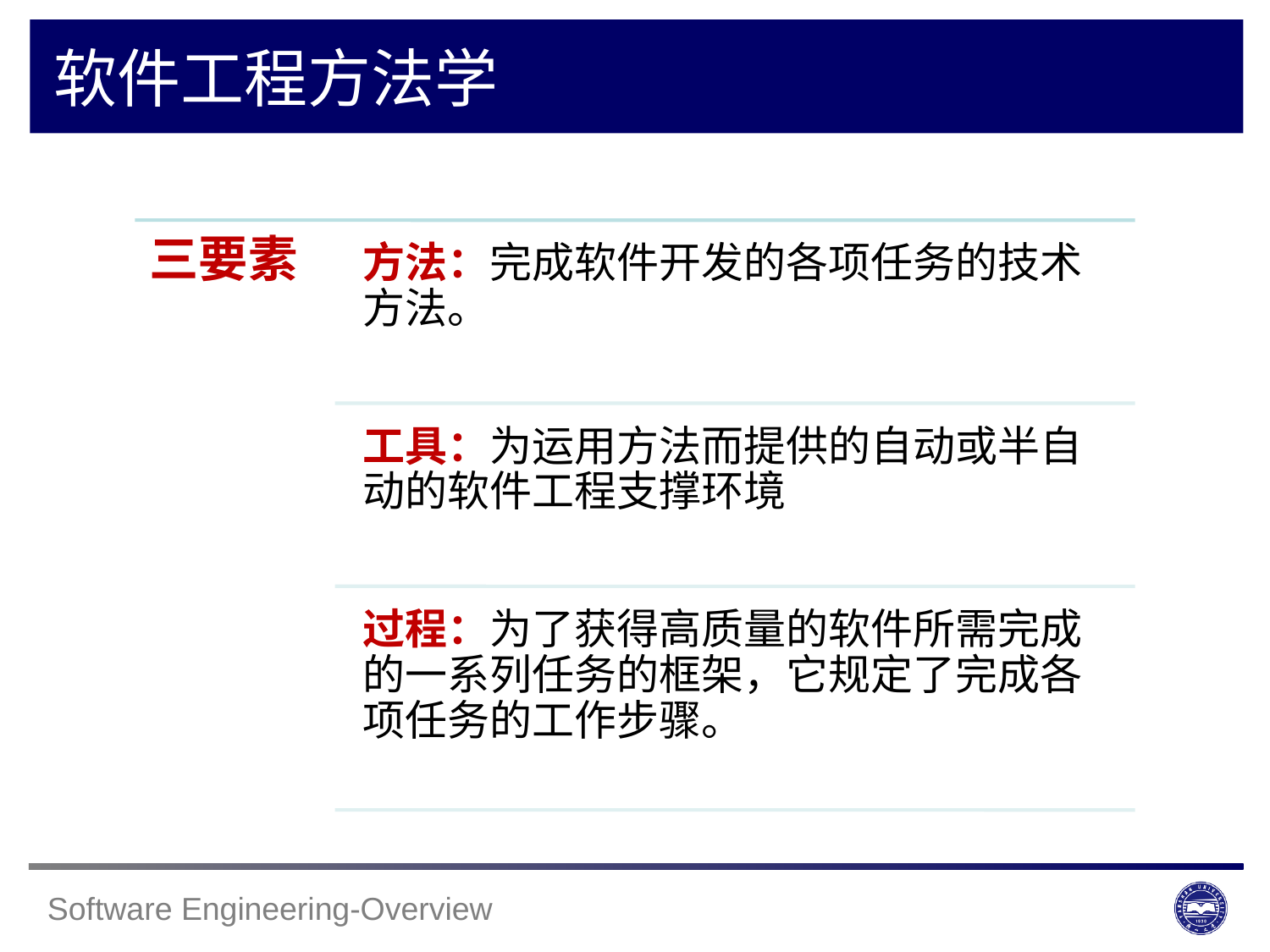

软件工程方法学
三要素
方法：完成软件开发的各项任务的技术方法。
工具：为运用方法而提供的自动或半自动的软件工程支撑环境
过程：为了获得高质量的软件所需完成的一系列任务的框架，它规定了完成各项任务的工作步骤。